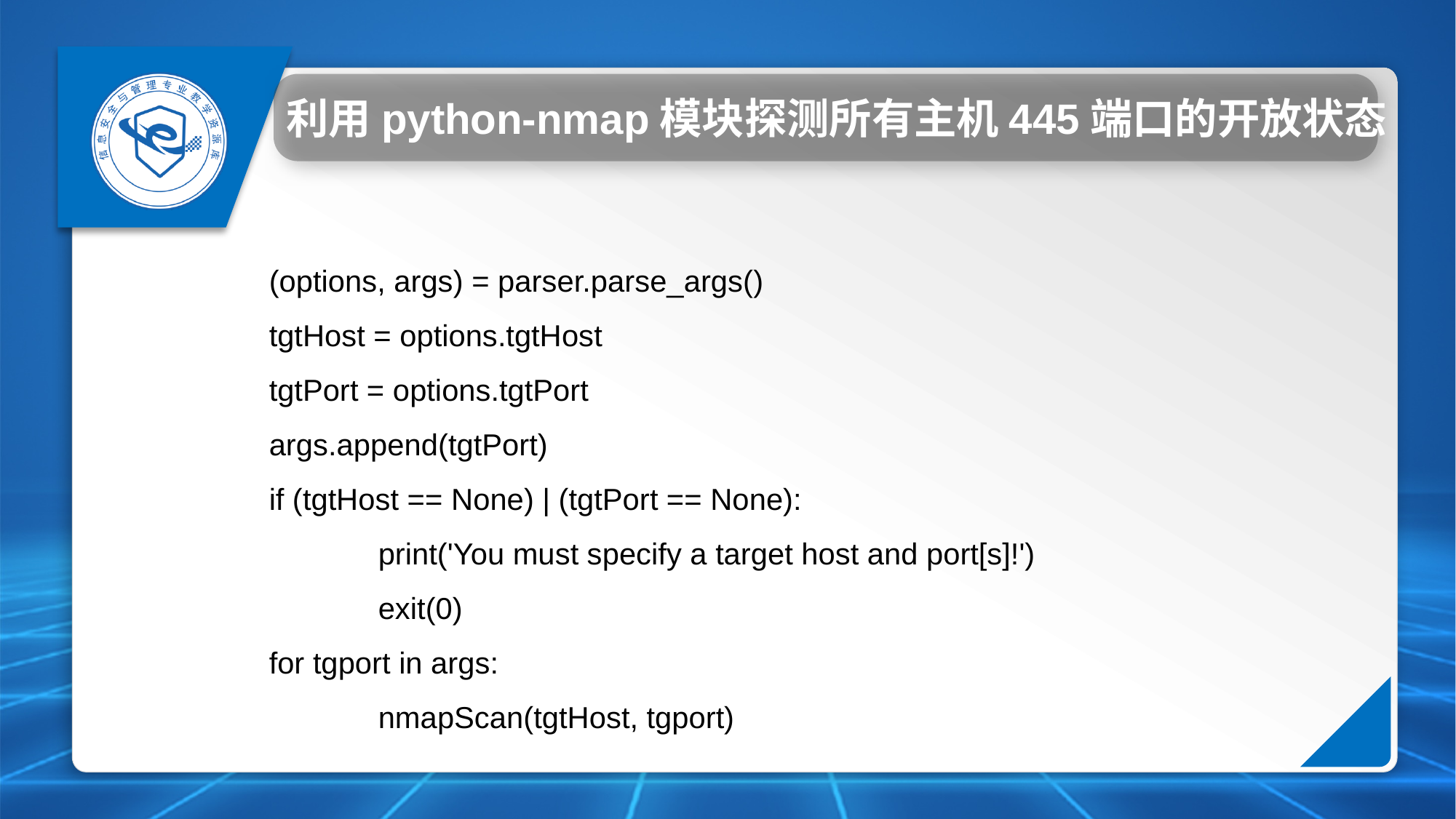

利用python-nmap模块探测所有主机445端口的开放状态
	(options, args) = parser.parse_args()
	tgtHost = options.tgtHost
	tgtPort = options.tgtPort
	args.append(tgtPort)
	if (tgtHost == None) | (tgtPort == None):
		print('You must specify a target host and port[s]!')
		exit(0)
	for tgport in args:
		nmapScan(tgtHost, tgport)